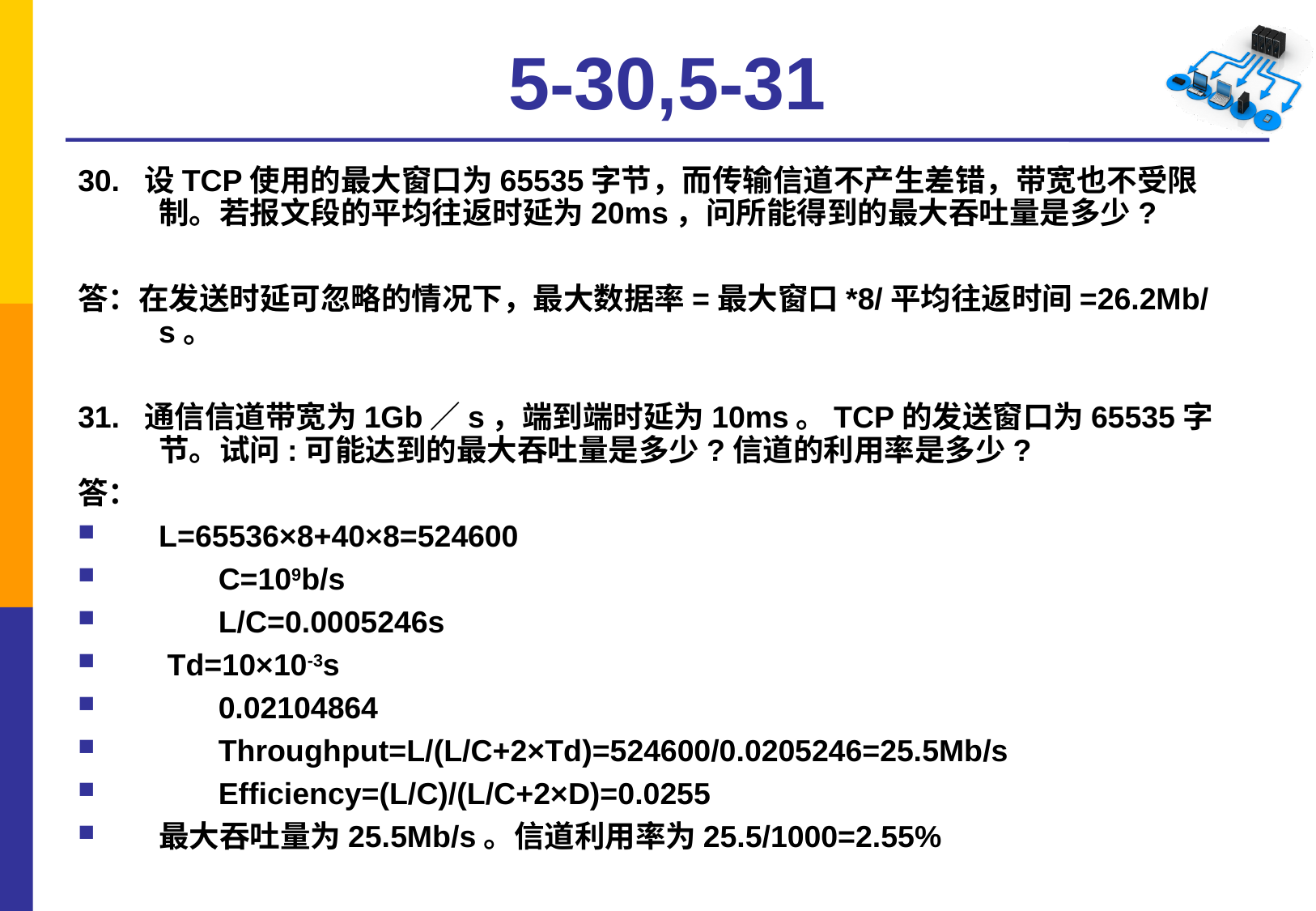

5-30,5-31
30.  设TCP使用的最大窗口为65535字节，而传输信道不产生差错，带宽也不受限制。若报文段的平均往返时延为20ms，问所能得到的最大吞吐量是多少?

答：在发送时延可忽略的情况下，最大数据率=最大窗口*8/平均往返时间=26.2Mb/s。

31.  通信信道带宽为1Gb／s，端到端时延为10ms。TCP的发送窗口为65535字节。试问:可能达到的最大吞吐量是多少?信道的利用率是多少?
答：
L=65536×8+40×8=524600
       C=109b/s
       L/C=0.0005246s
 Td=10×10-3s
       0.02104864
       Throughput=L/(L/C+2×Td)=524600/0.0205246=25.5Mb/s
       Efficiency=(L/C)/(L/C+2×D)=0.0255
最大吞吐量为25.5Mb/s。信道利用率为25.5/1000=2.55%